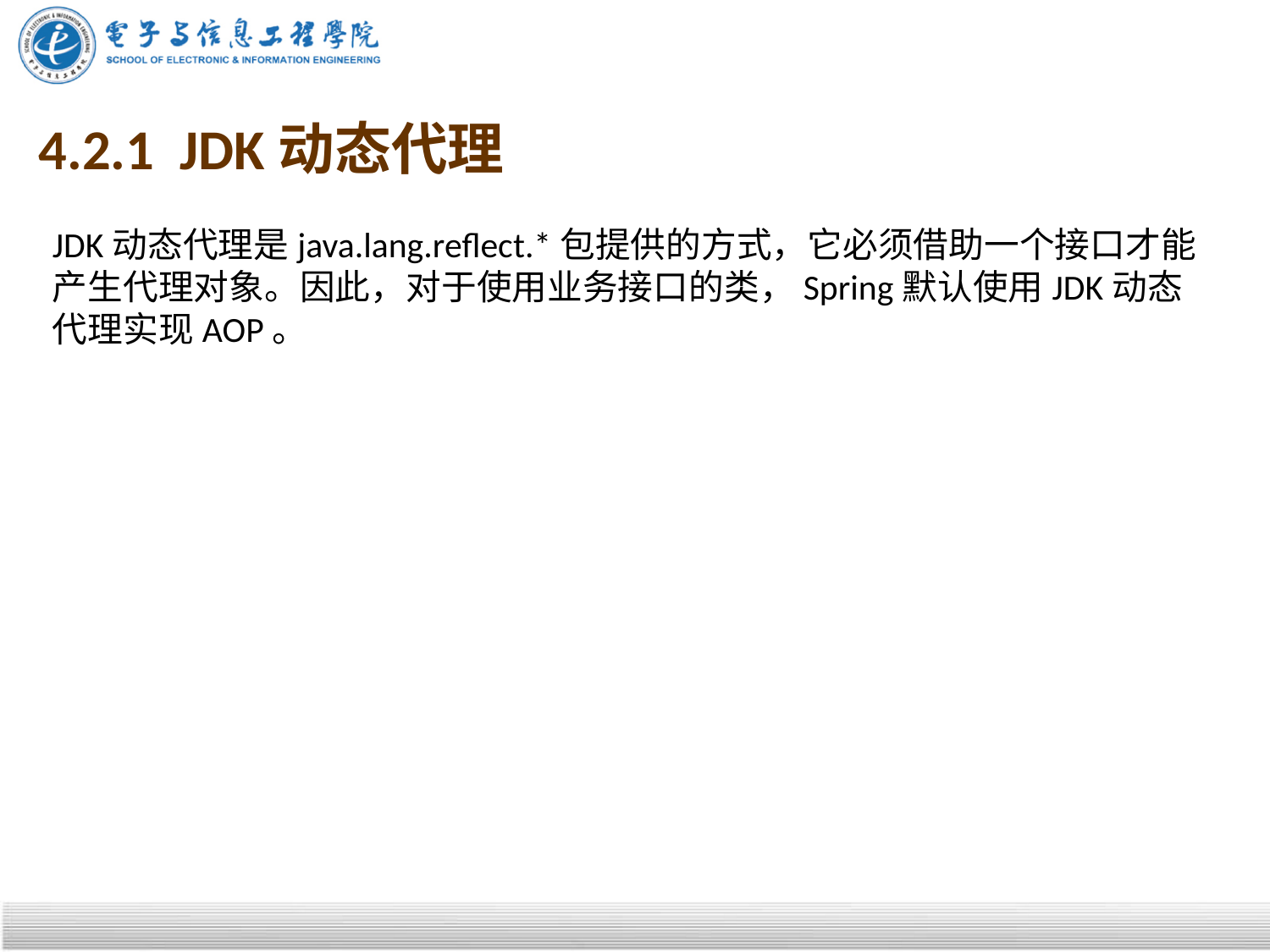

# 4.2.1  JDK动态代理
JDK动态代理是java.lang.reflect.*包提供的方式，它必须借助一个接口才能产生代理对象。因此，对于使用业务接口的类，Spring默认使用JDK动态代理实现AOP。